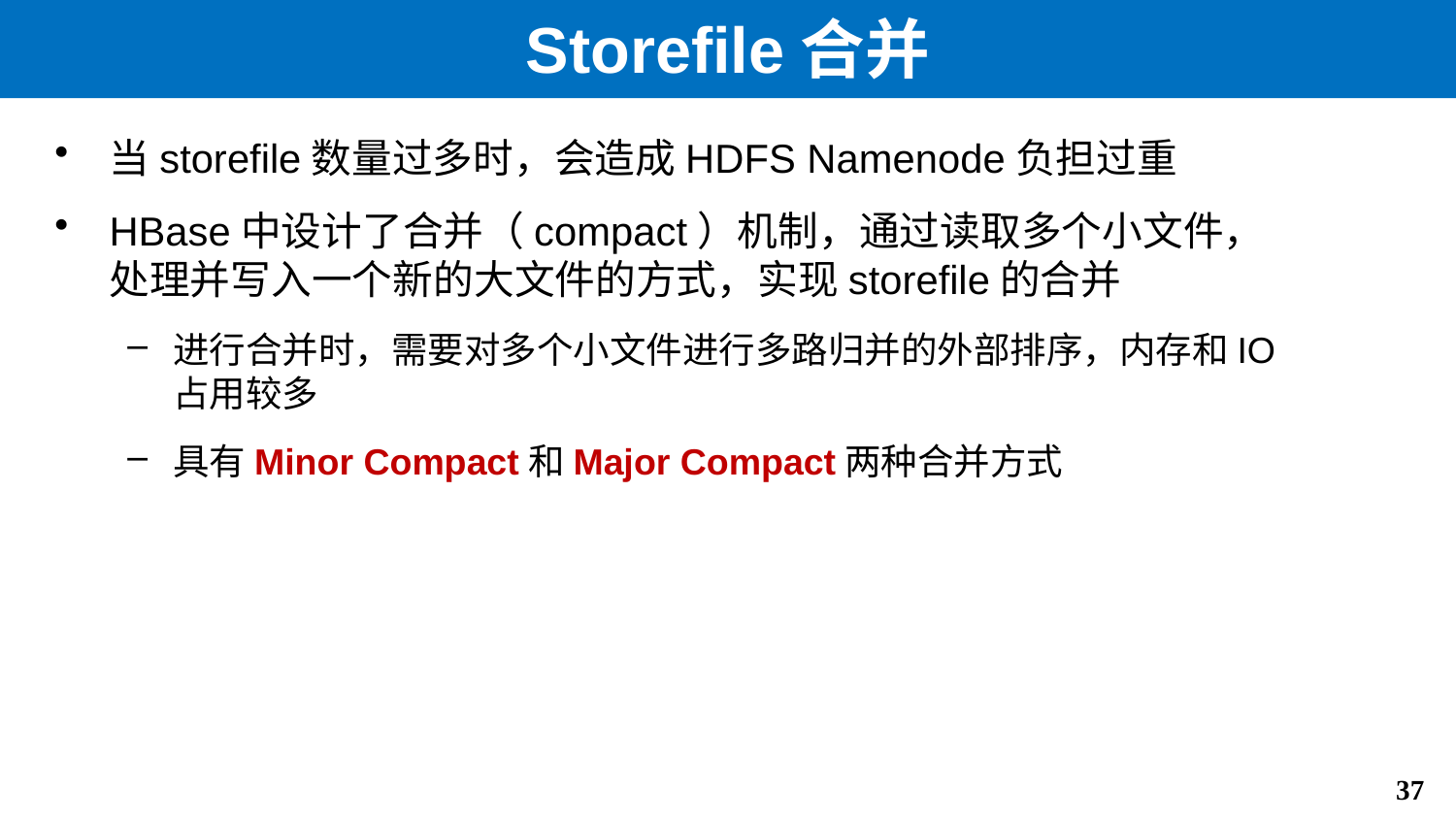

# Storefile合并
当storefile数量过多时，会造成HDFS Namenode负担过重
HBase中设计了合并（compact）机制，通过读取多个小文件，处理并写入一个新的大文件的方式，实现storefile的合并
进行合并时，需要对多个小文件进行多路归并的外部排序，内存和IO占用较多
具有Minor Compact和Major Compact两种合并方式